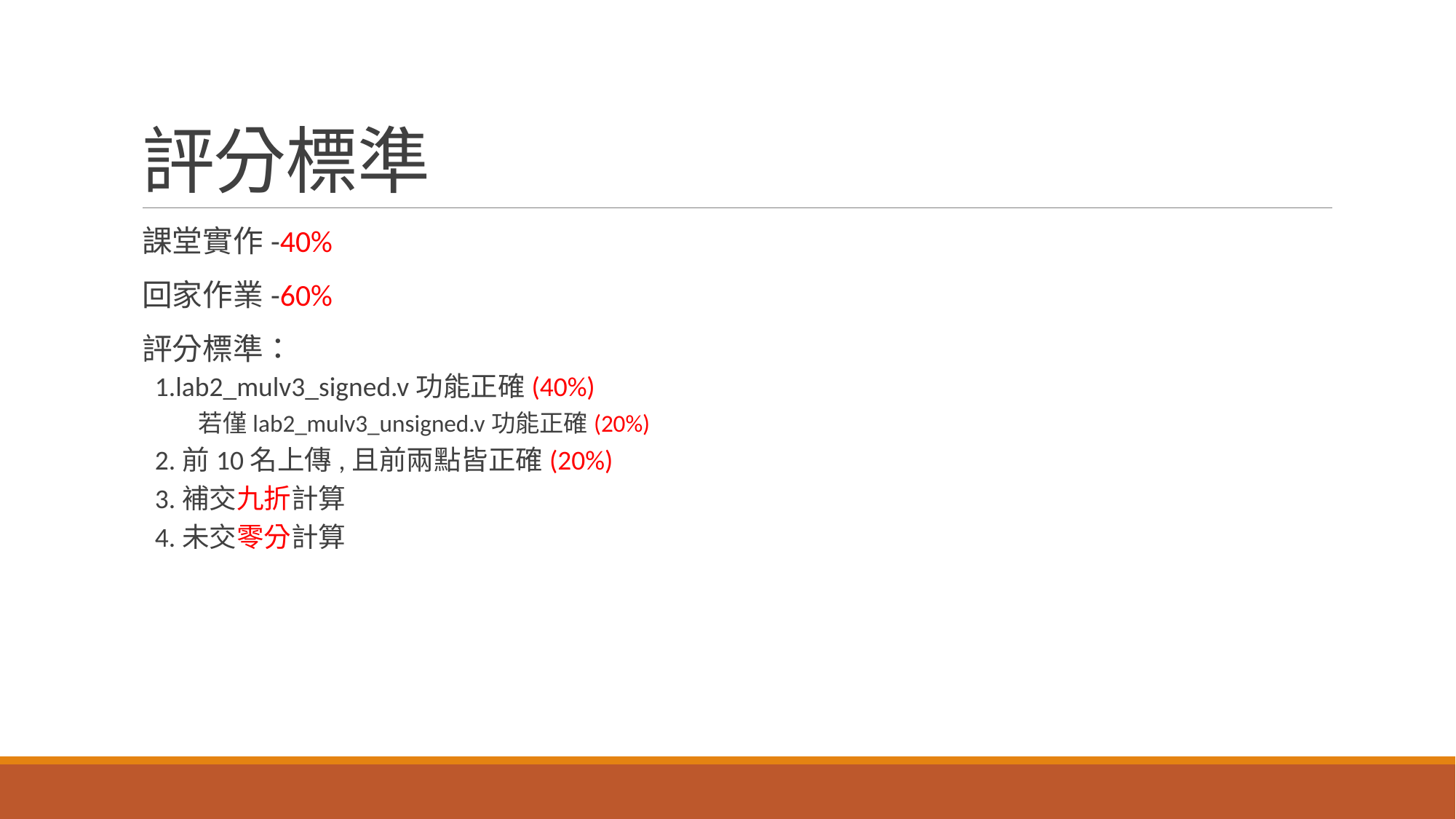

# 評分標準
課堂實作-40%
回家作業-60%
評分標準：
1.lab2_mulv3_signed.v功能正確(40%)
若僅lab2_mulv3_unsigned.v功能正確(20%)
2.前10名上傳,且前兩點皆正確(20%)
3.補交九折計算
4.未交零分計算